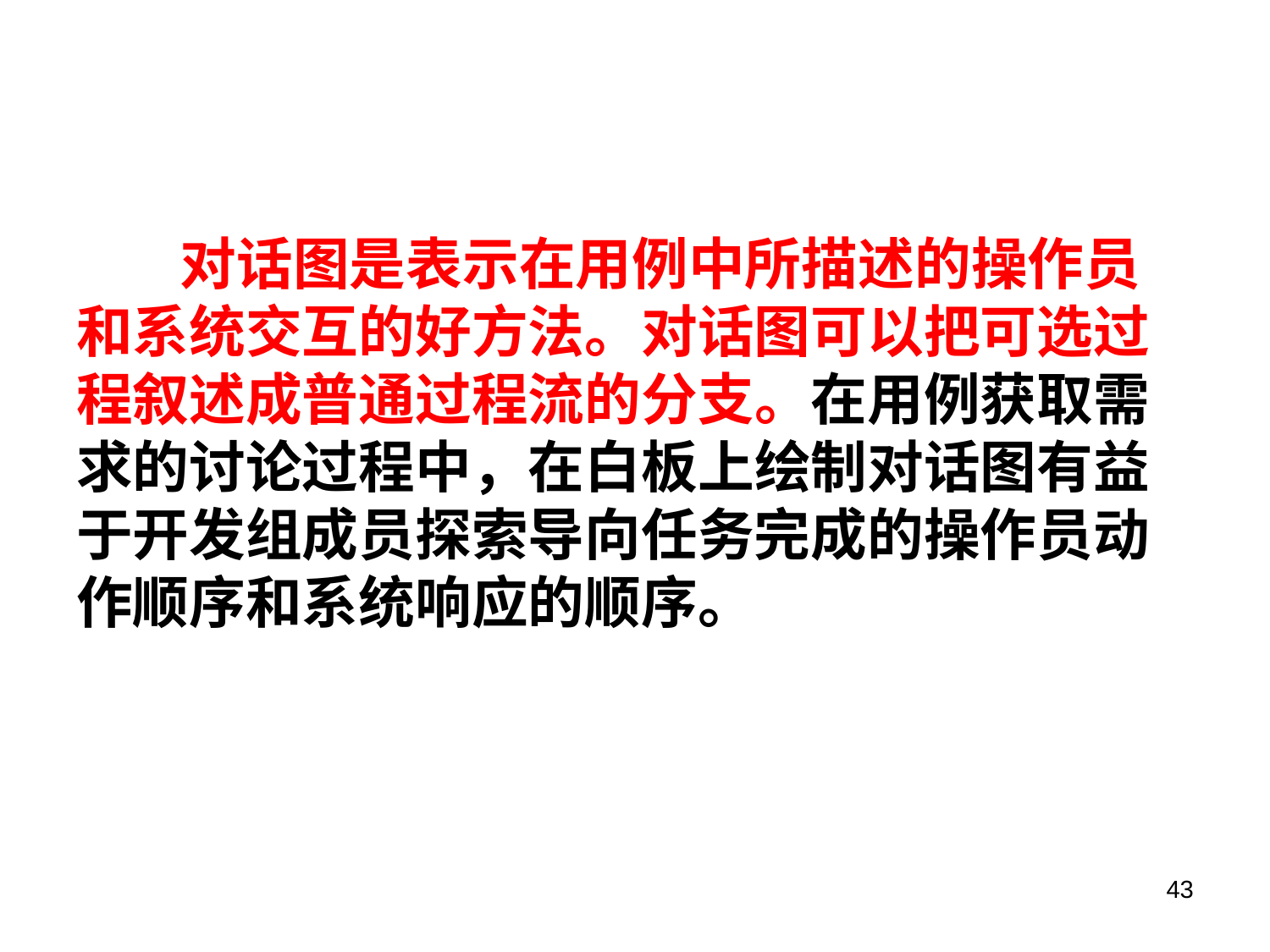

#
       对话图是表示在用例中所描述的操作员和系统交互的好方法。对话图可以把可选过程叙述成普通过程流的分支。在用例获取需求的讨论过程中，在白板上绘制对话图有益于开发组成员探索导向任务完成的操作员动作顺序和系统响应的顺序。

43